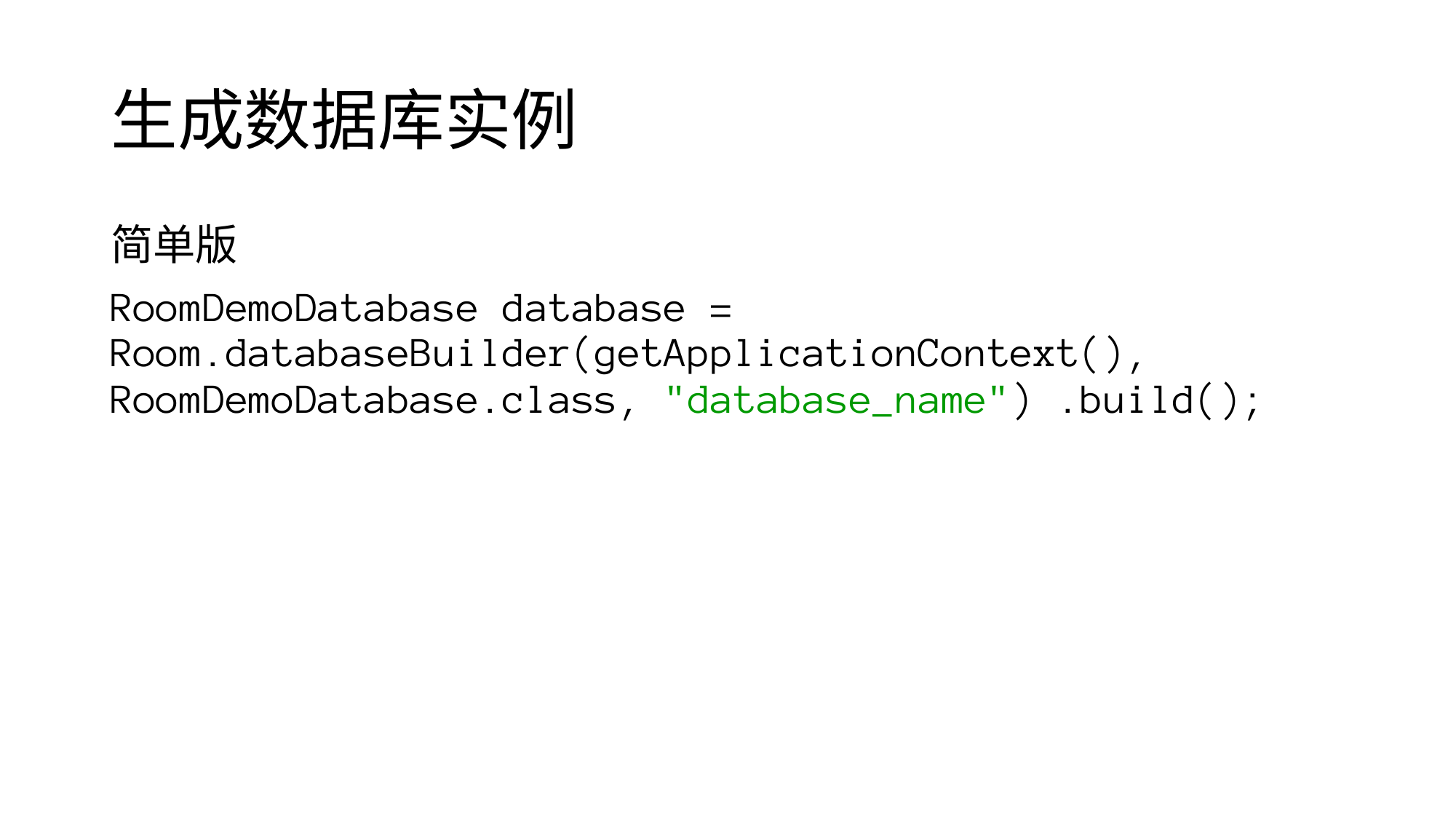

# 生成数据库实例
简单版
RoomDemoDatabase database = Room.databaseBuilder(getApplicationContext(), RoomDemoDatabase.class, "database_name") .build();